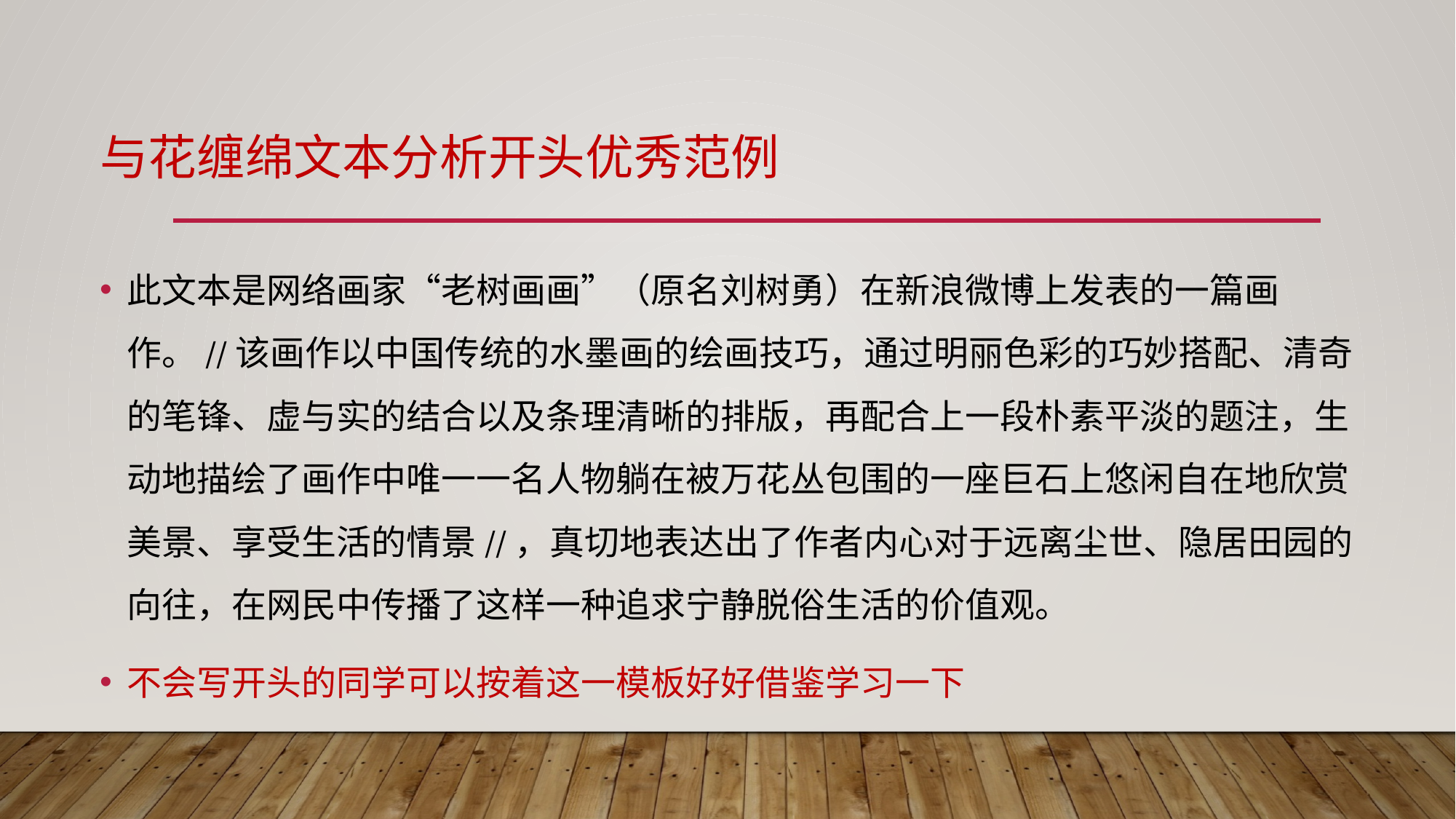

# 与花缠绵文本分析开头优秀范例
此文本是网络画家“老树画画”（原名刘树勇）在新浪微博上发表的一篇画作。//该画作以中国传统的水墨画的绘画技巧，通过明丽色彩的巧妙搭配、清奇的笔锋、虚与实的结合以及条理清晰的排版，再配合上一段朴素平淡的题注，生动地描绘了画作中唯一一名人物躺在被万花丛包围的一座巨石上悠闲自在地欣赏美景、享受生活的情景//，真切地表达出了作者内心对于远离尘世、隐居田园的向往，在网民中传播了这样一种追求宁静脱俗生活的价值观。
不会写开头的同学可以按着这一模板好好借鉴学习一下